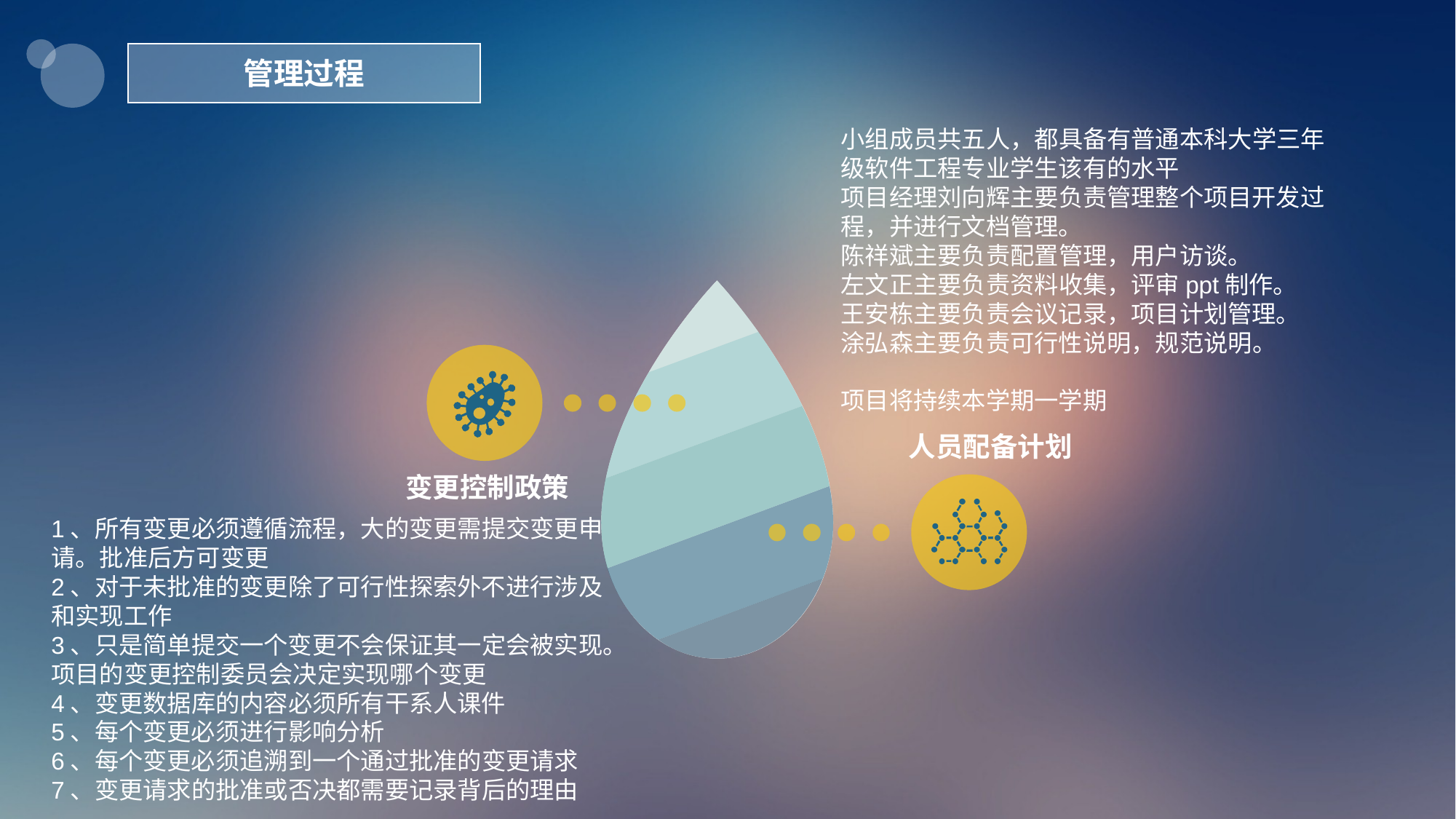

管理过程

小组成员共五人，都具备有普通本科大学三年级软件工程专业学生该有的水平
项目经理刘向辉主要负责管理整个项目开发过程，并进行文档管理。
陈祥斌主要负责配置管理，用户访谈。
左文正主要负责资料收集，评审ppt制作。
王安栋主要负责会议记录，项目计划管理。
涂弘森主要负责可行性说明，规范说明。

项目将持续本学期一学期

人员配备计划
变更控制政策
1、所有变更必须遵循流程，大的变更需提交变更申请。批准后方可变更
2、对于未批准的变更除了可行性探索外不进行涉及和实现工作
3、只是简单提交一个变更不会保证其一定会被实现。项目的变更控制委员会决定实现哪个变更
4、变更数据库的内容必须所有干系人课件
5、每个变更必须进行影响分析
6、每个变更必须追溯到一个通过批准的变更请求
7、变更请求的批准或否决都需要记录背后的理由